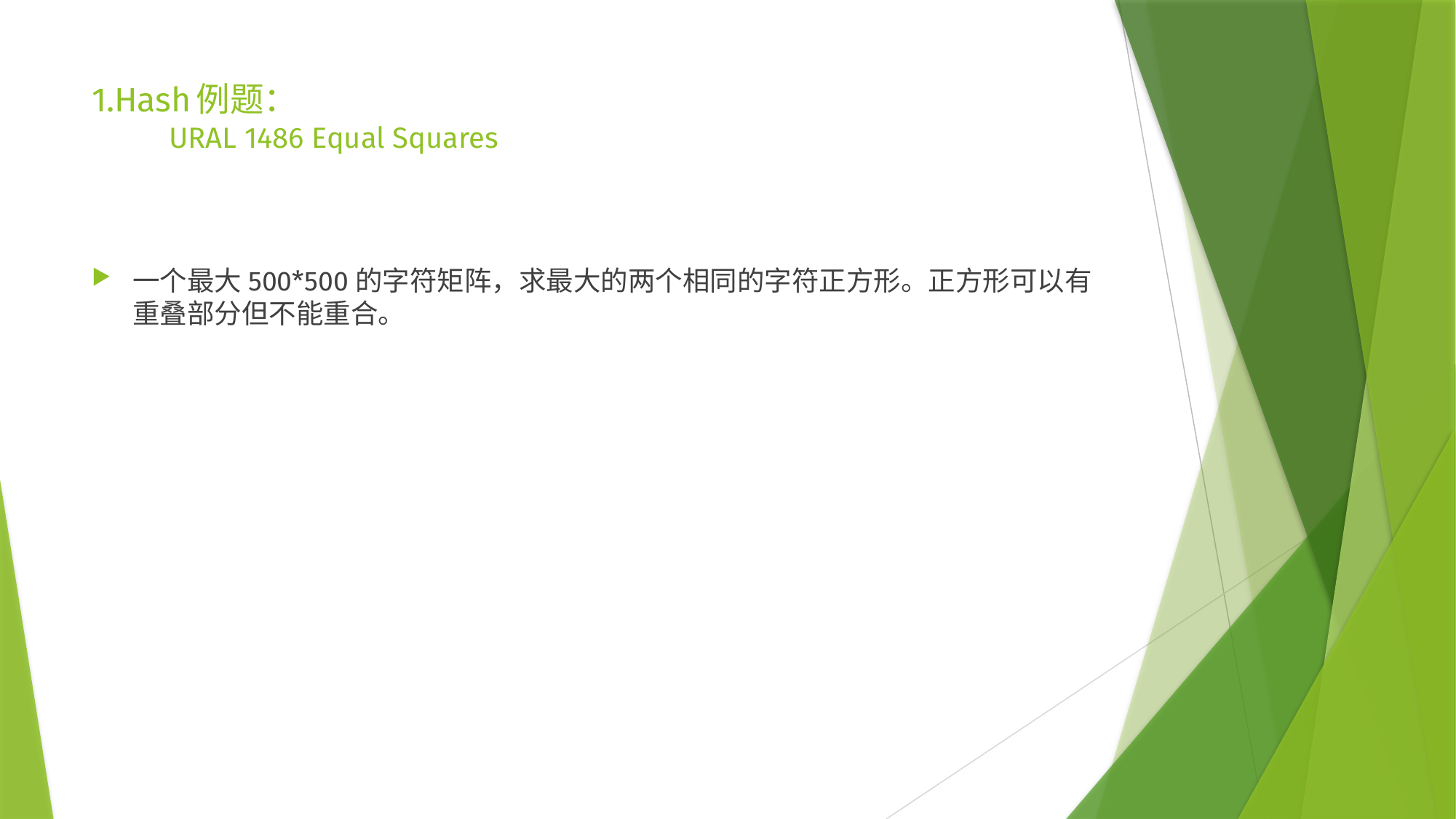

# 1.Hash例题： URAL 1486 Equal Squares
一个最大500*500的字符矩阵，求最大的两个相同的字符正方形。正方形可以有重叠部分但不能重合。